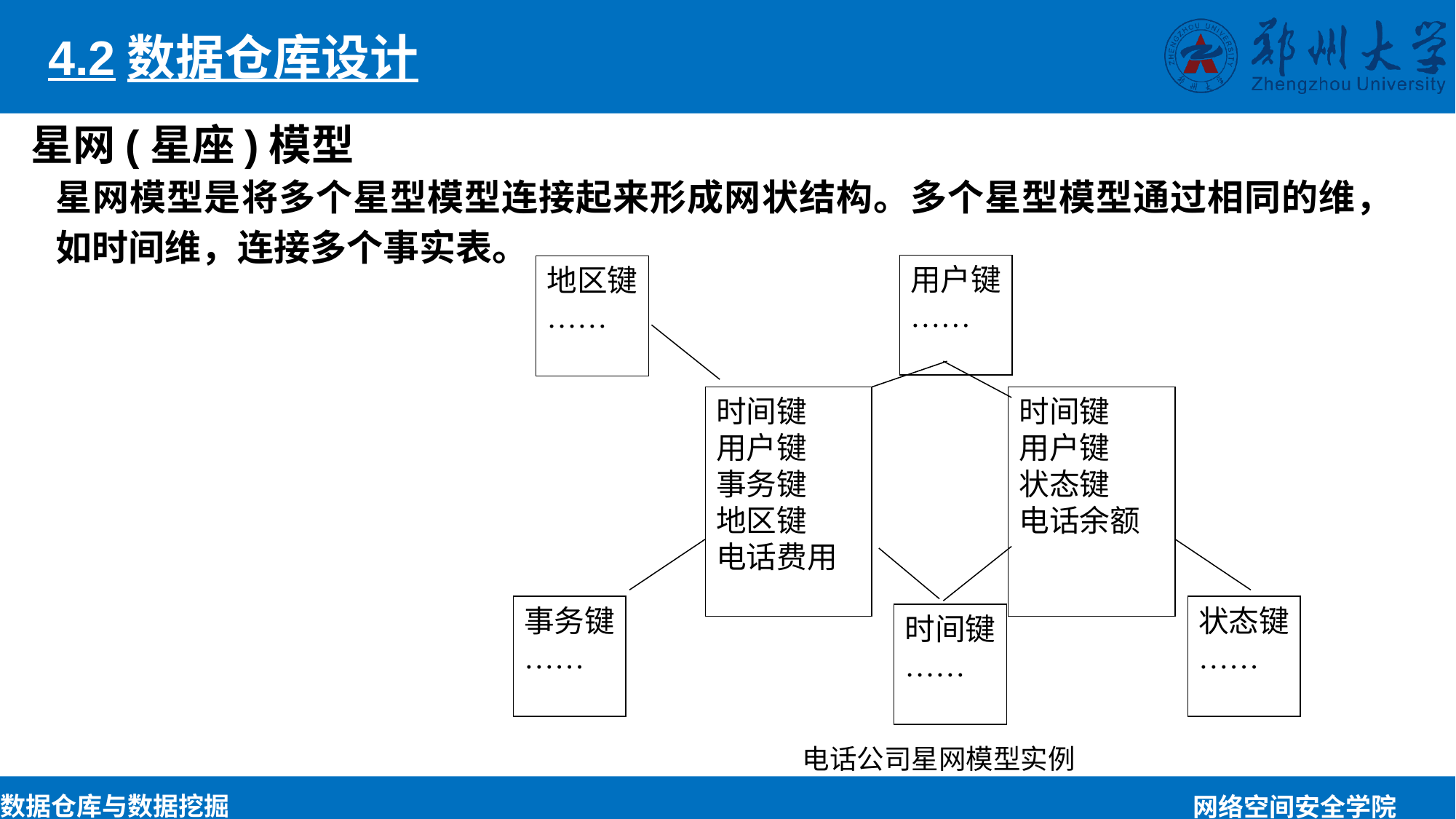

4.2数据仓库设计
星网(星座)模型
星网模型是将多个星型模型连接起来形成网状结构。多个星型模型通过相同的维，如时间维，连接多个事实表。
用户键
……

地区键
……

时间键
用户键
事务键
地区键
电话费用

时间键
用户键
状态键
电话余额

事务键
……

状态键
……

时间键
……

电话公司星网模型实例